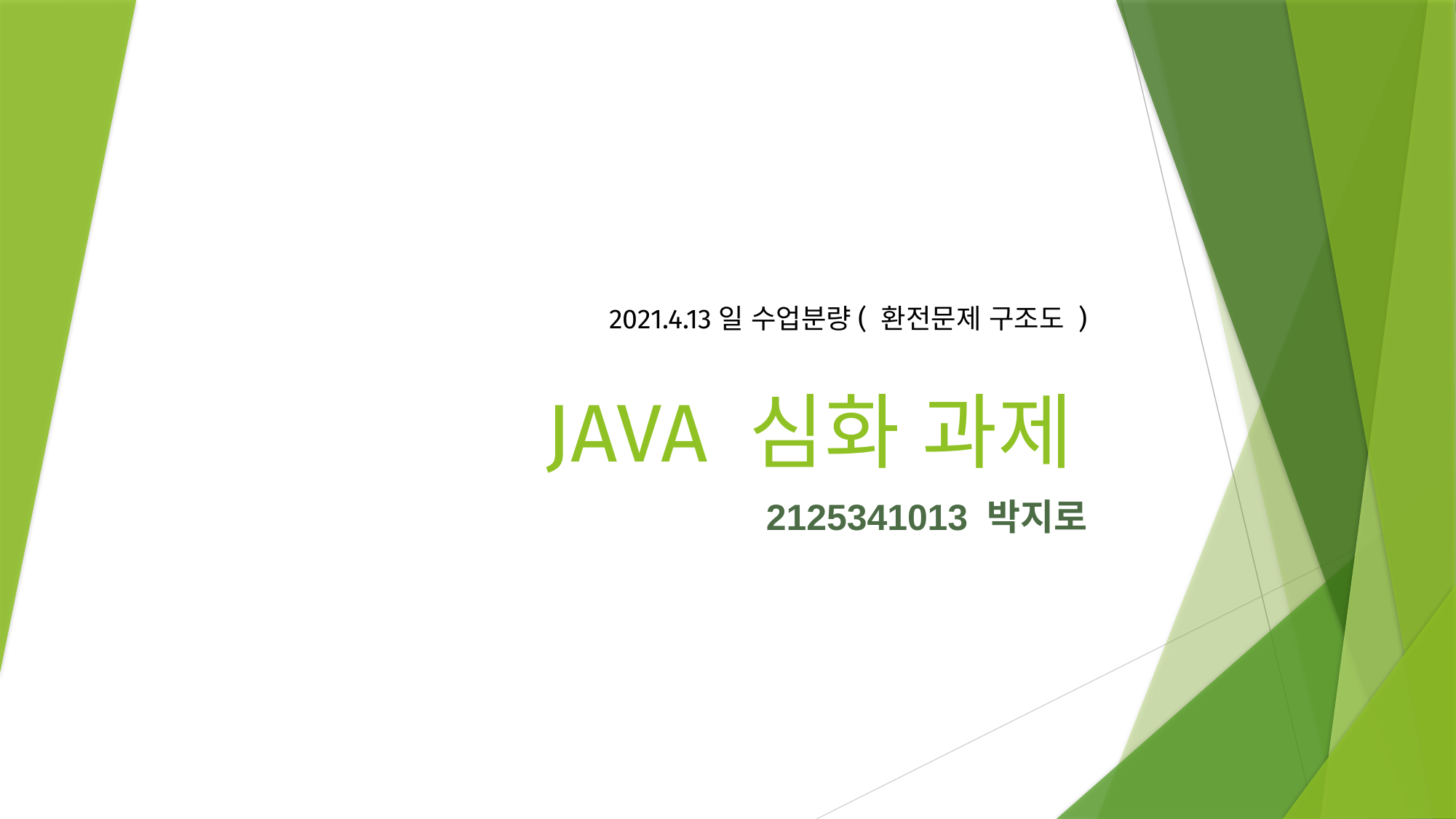

# JAVA 심화 과제
2021.4.13일 수업분량( 환전문제 구조도 )
2125341013 박지로